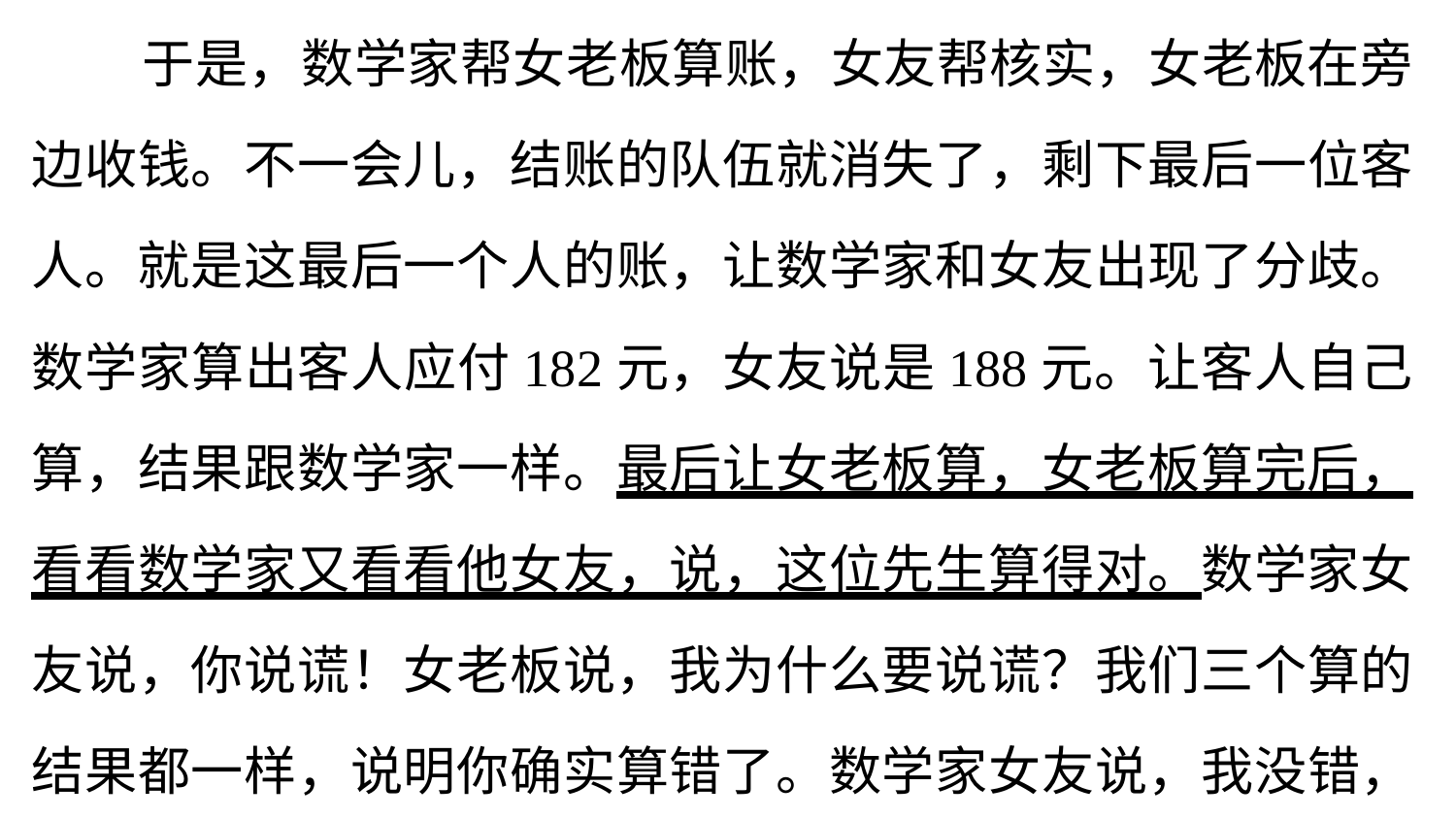

于是，数学家帮女老板算账，女友帮核实，女老板在旁边收钱。不一会儿，结账的队伍就消失了，剩下最后一位客人。就是这最后一个人的账，让数学家和女友出现了分歧。数学家算出客人应付182元，女友说是188元。让客人自己算，结果跟数学家一样。最后让女老板算，女老板算完后，看看数学家又看看他女友，说，这位先生算得对。数学家女友说，你说谎！女老板说，我为什么要说谎？我们三个算的结果都一样，说明你确实算错了。数学家女友说，我没错，不信我